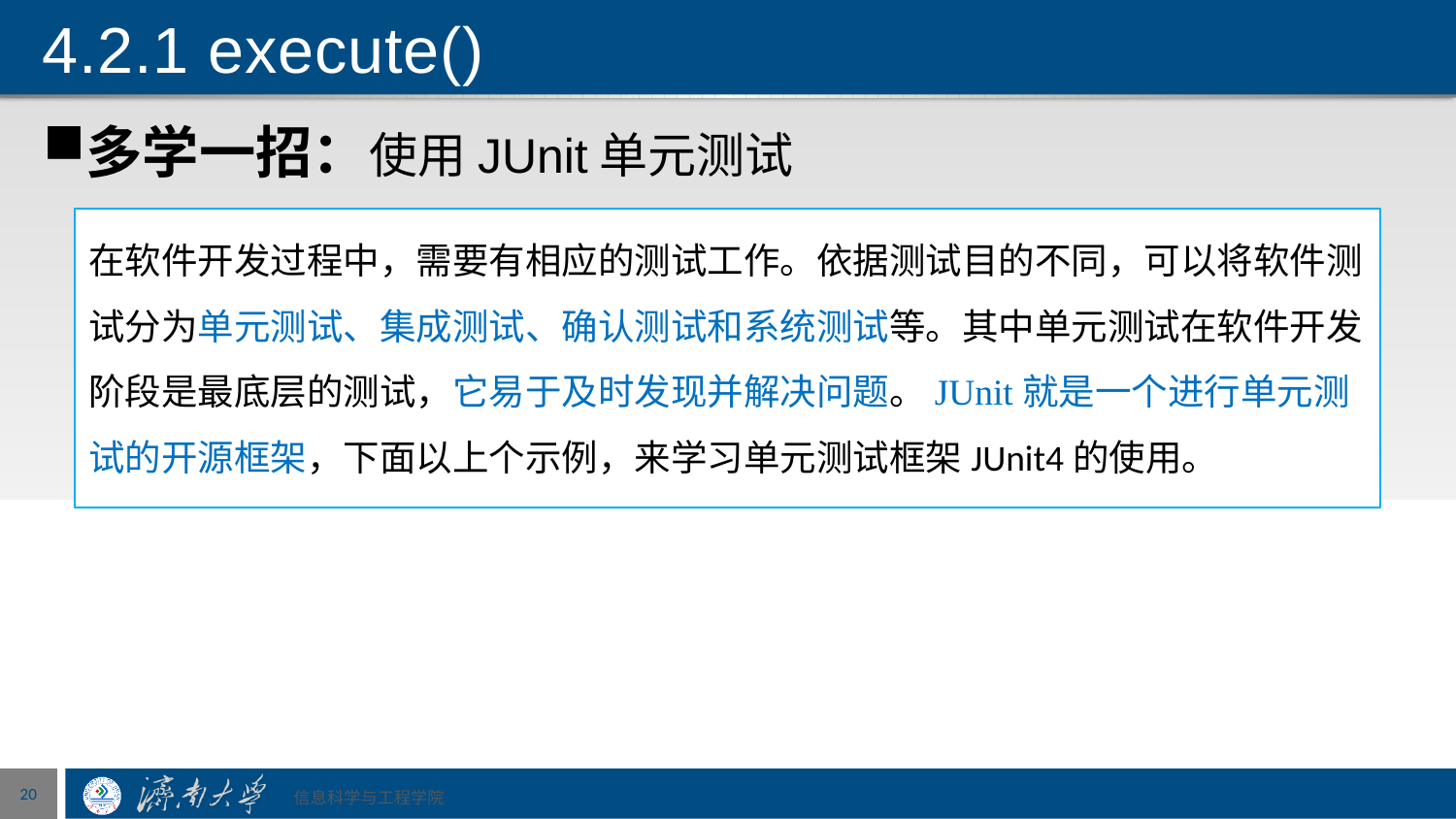

# 4.2.1 execute()
多学一招：使用JUnit单元测试

在软件开发过程中，需要有相应的测试工作。依据测试目的不同，可以将软件测试分为单元测试、集成测试、确认测试和系统测试等。其中单元测试在软件开发阶段是最底层的测试，它易于及时发现并解决问题。JUnit就是一个进行单元测试的开源框架，下面以上个示例，来学习单元测试框架JUnit4的使用。